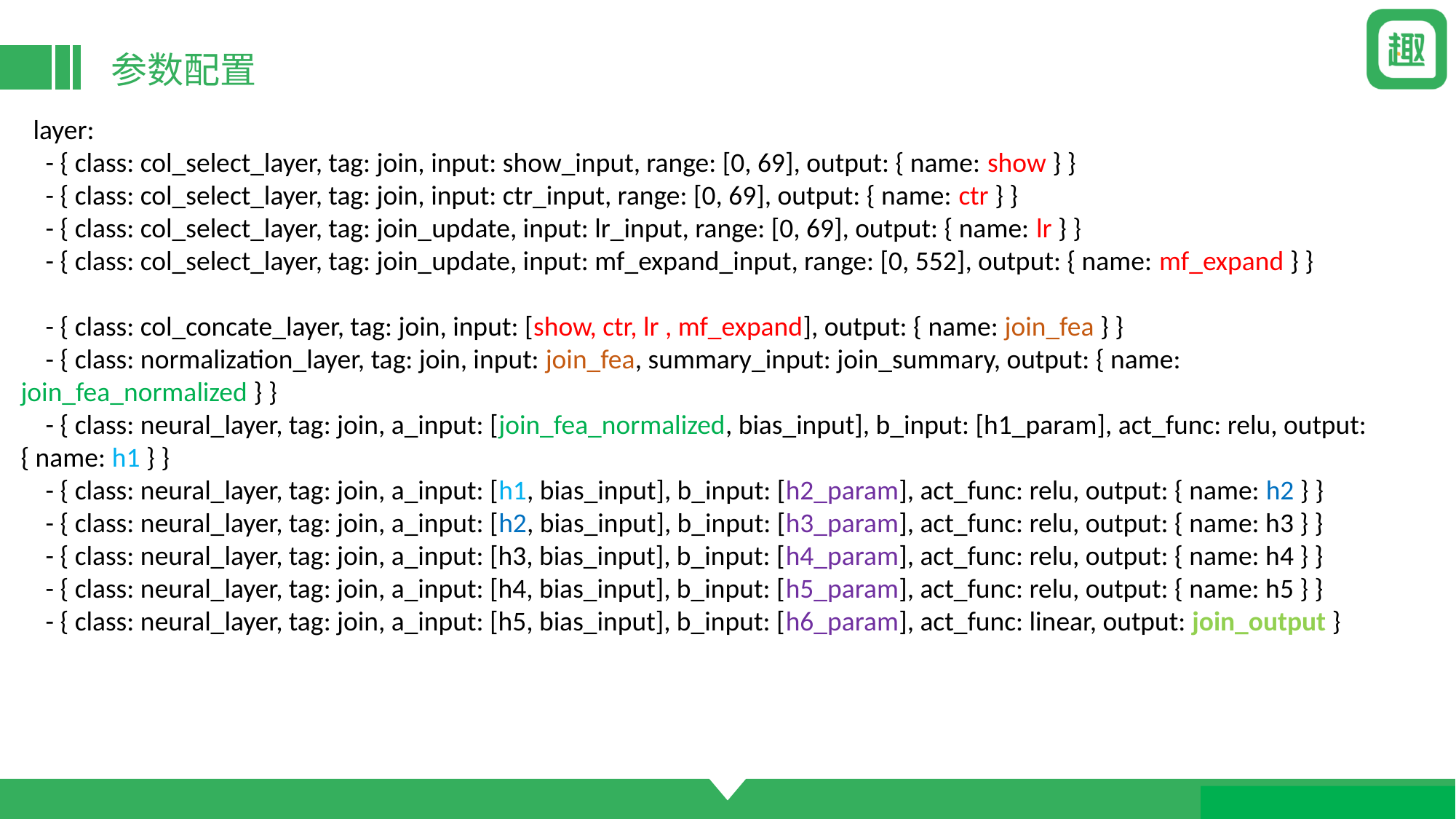

# 参数配置

  layer:
    - { class: col_select_layer, tag: join, input: show_input, range: [0, 69], output: { name: show } }
    - { class: col_select_layer, tag: join, input: ctr_input, range: [0, 69], output: { name: ctr } }
    - { class: col_select_layer, tag: join_update, input: lr_input, range: [0, 69], output: { name: lr } }
    - { class: col_select_layer, tag: join_update, input: mf_expand_input, range: [0, 552], output: { name: mf_expand } }

    - { class: col_concate_layer, tag: join, input: [show, ctr, lr , mf_expand], output: { name: join_fea } }
    - { class: normalization_layer, tag: join, input: join_fea, summary_input: join_summary, output: { name: join_fea_normalized } }
    - { class: neural_layer, tag: join, a_input: [join_fea_normalized, bias_input], b_input: [h1_param], act_func: relu, output: { name: h1 } }
    - { class: neural_layer, tag: join, a_input: [h1, bias_input], b_input: [h2_param], act_func: relu, output: { name: h2 } }
    - { class: neural_layer, tag: join, a_input: [h2, bias_input], b_input: [h3_param], act_func: relu, output: { name: h3 } }
    - { class: neural_layer, tag: join, a_input: [h3, bias_input], b_input: [h4_param], act_func: relu, output: { name: h4 } }
    - { class: neural_layer, tag: join, a_input: [h4, bias_input], b_input: [h5_param], act_func: relu, output: { name: h5 } }
    - { class: neural_layer, tag: join, a_input: [h5, bias_input], b_input: [h6_param], act_func: linear, output: join_output }